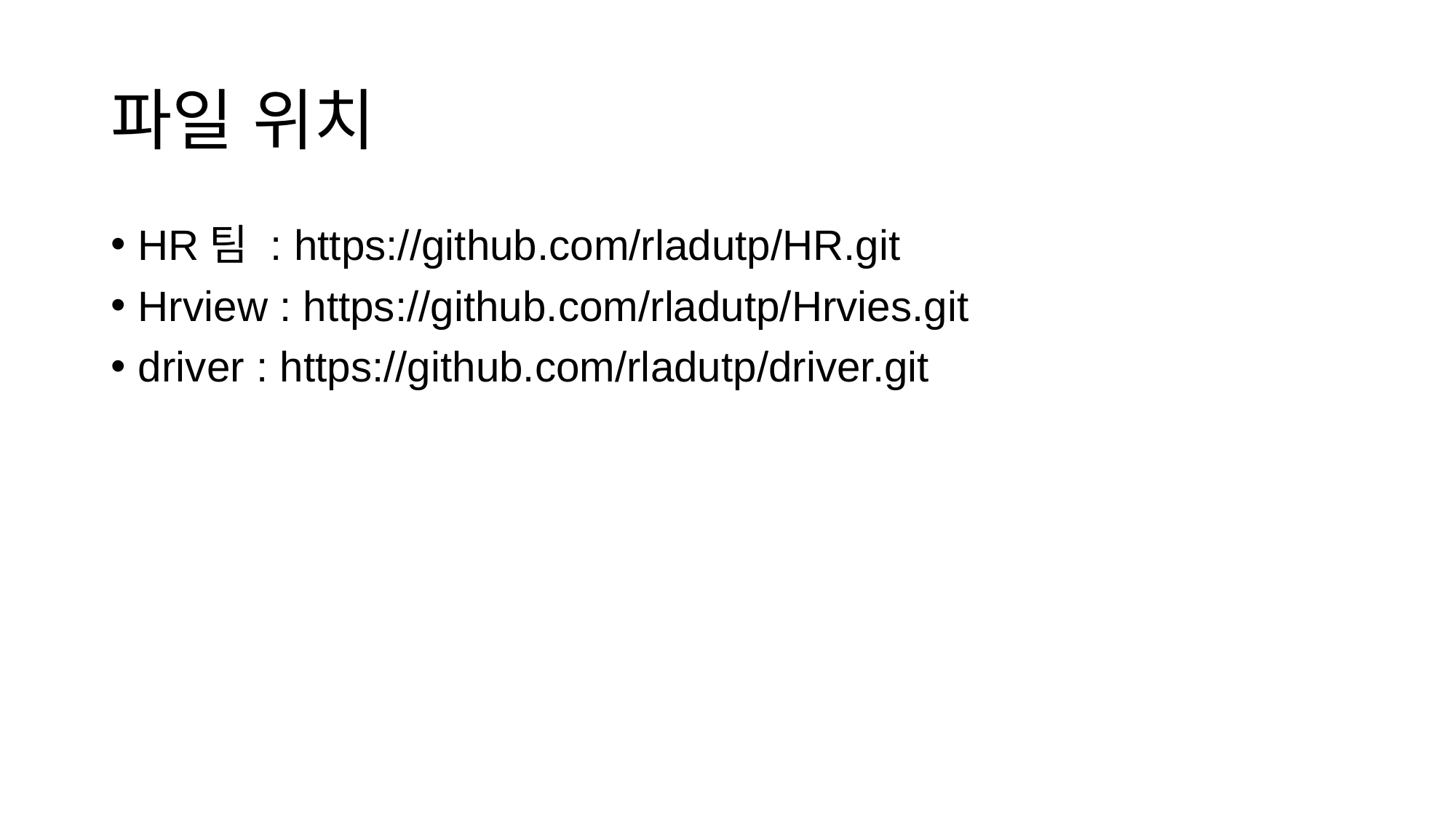

# 파일 위치
HR팀 : https://github.com/rladutp/HR.git
Hrview : https://github.com/rladutp/Hrvies.git
driver : https://github.com/rladutp/driver.git